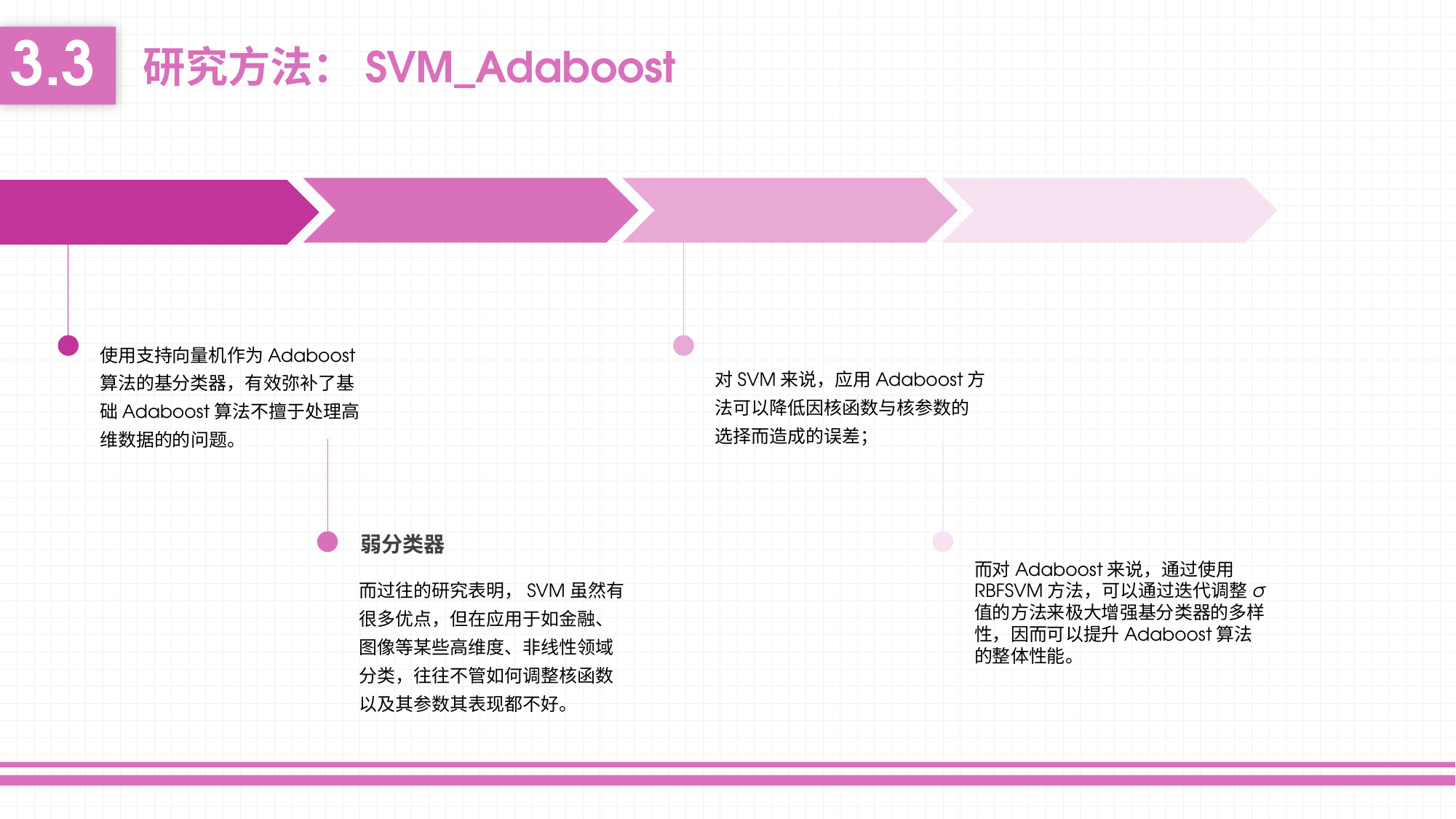

3.3
研究方法：SVM_Adaboost

使用支持向量机作为Adaboost算法的基分类器，有效弥补了基础Adaboost算法不擅于处理高维数据的的问题。
对SVM来说，应用Adaboost方法可以降低因核函数与核参数的选择而造成的误差；

弱分类器
而对Adaboost来说，通过使用RBFSVM方法，可以通过迭代调整σ值的方法来极大增强基分类器的多样性，因而可以提升Adaboost算法的整体性能。
而过往的研究表明，SVM虽然有很多优点，但在应用于如金融、图像等某些高维度、非线性领域分类，往往不管如何调整核函数以及其参数其表现都不好。